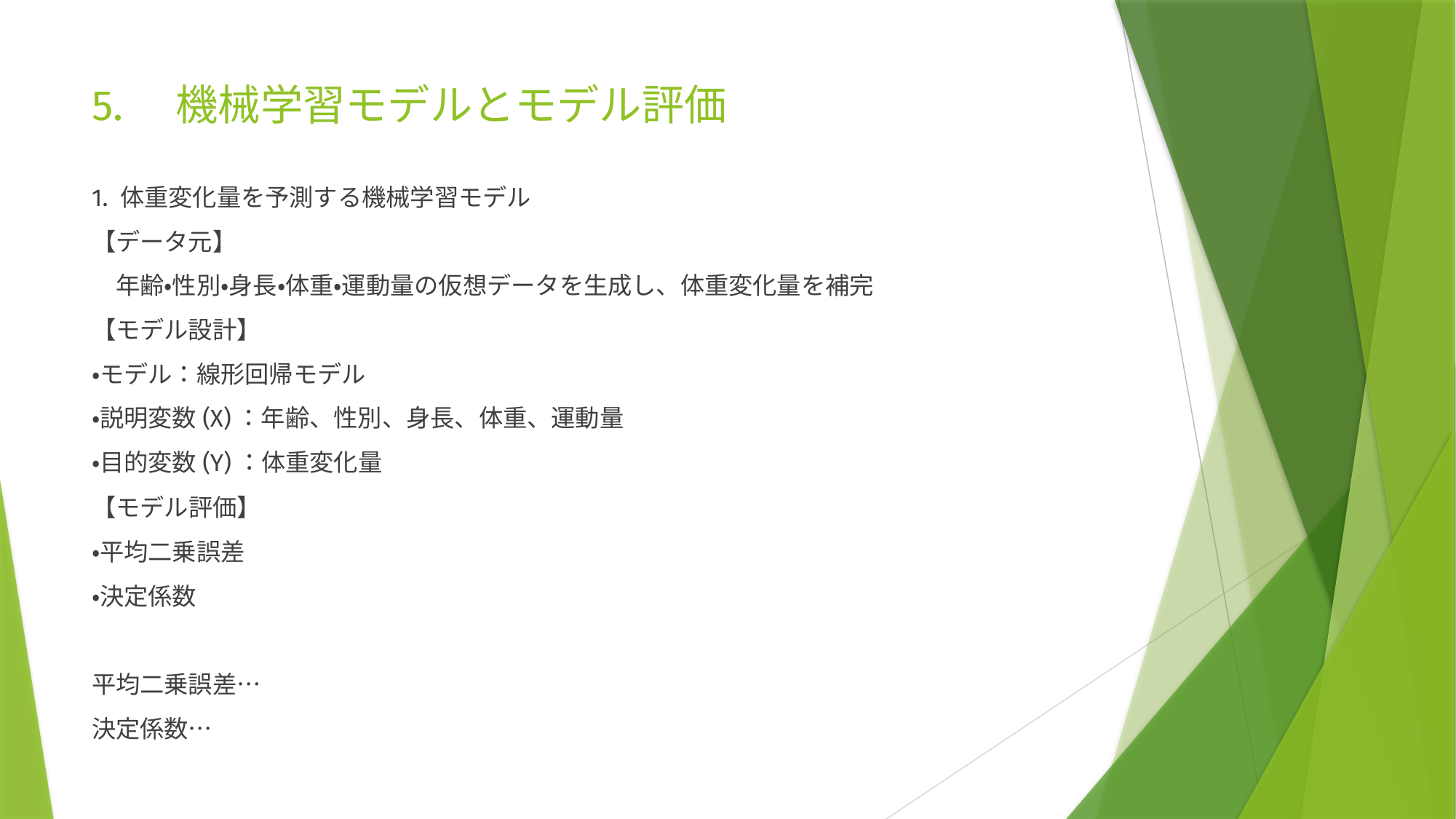

# 5.　機械学習モデルとモデル評価
1. 体重変化量を予測する機械学習モデル
【データ元】
　年齢・性別・身長・体重・運動量の仮想データを生成し、体重変化量を補完
【モデル設計】
・モデル：線形回帰モデル
・説明変数(X)：年齢、性別、身長、体重、運動量
・目的変数(Y)：体重変化量
【モデル評価】
・平均二乗誤差
・決定係数

平均二乗誤差…
決定係数…